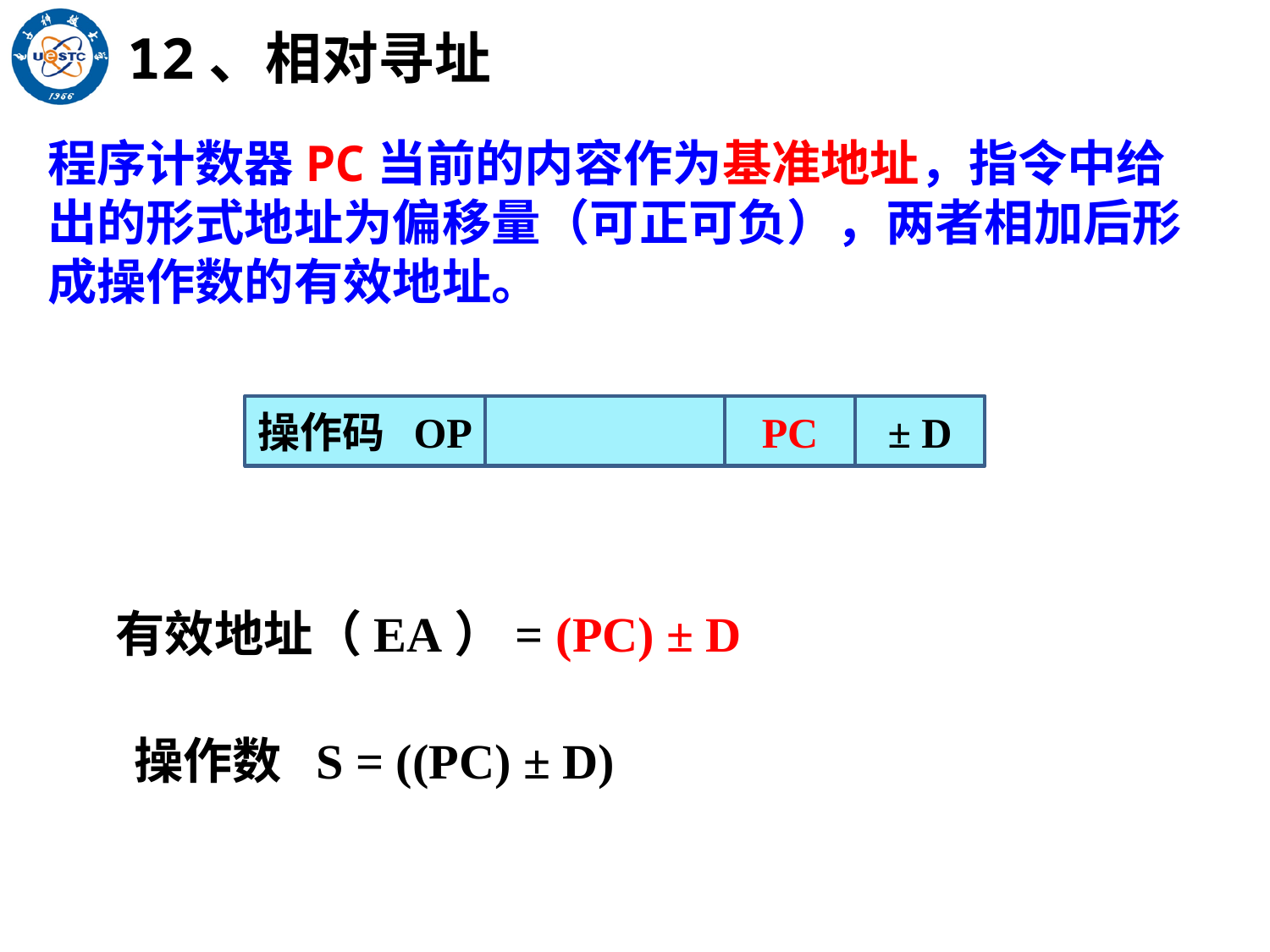

12、相对寻址
程序计数器PC当前的内容作为基准地址，指令中给出的形式地址为偏移量（可正可负），两者相加后形成操作数的有效地址。
操作码  OP

PC
± D
有效地址（EA）= (PC) ± D
操作数  S = ((PC) ± D)